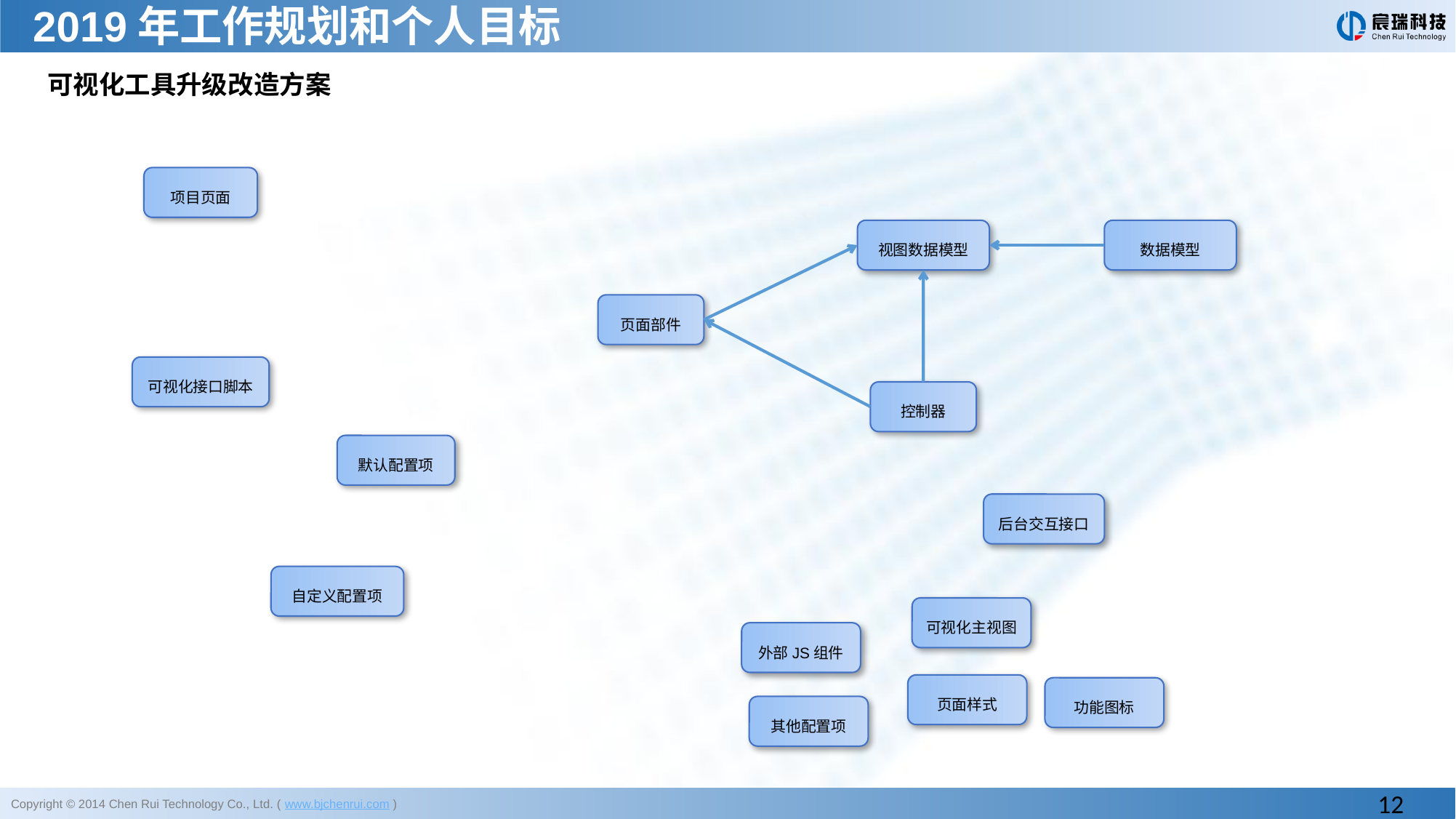

# 2019年工作规划和个人目标
可视化工具升级改造方案
项目页面
视图数据模型
数据模型
页面部件
可视化接口脚本
控制器
默认配置项
后台交互接口
自定义配置项
可视化主视图
外部JS组件
页面样式
功能图标
其他配置项
12